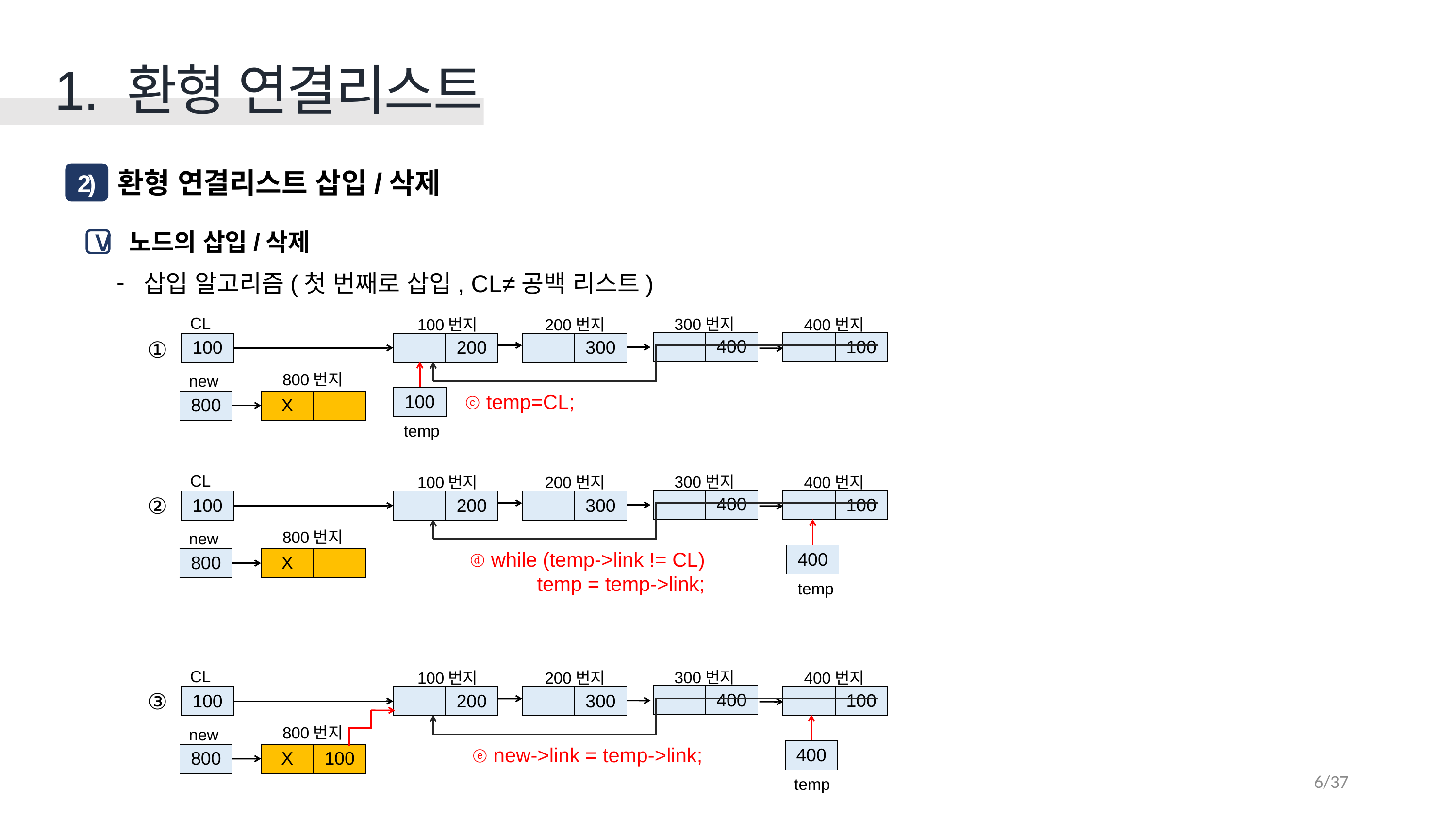

1. 환형 연결리스트

 환형 연결리스트 삽입/삭제
2)
 노드의 삽입/삭제

삽입 알고리즘(첫 번째로 삽입, CL≠공백 리스트)

V
CL
300번지
400번지
100번지
200번지
①
|  | 400 |
| --- | --- |
|  | 100 |
| --- | --- |
| 100 |
| --- |
|  | 200 |
| --- | --- |
|  | 300 |
| --- | --- |
800번지
new
ⓒ temp=CL;
| 100 |
| --- |
| X |  |
| --- | --- |
| 800 |
| --- |
temp
CL
300번지
400번지
100번지
200번지
②
|  | 400 |
| --- | --- |
|  | 100 |
| --- | --- |
| 100 |
| --- |
|  | 200 |
| --- | --- |
|  | 300 |
| --- | --- |
800번지
new
ⓓ while (temp->link != CL)
            temp = temp->link;
| 400 |
| --- |
| X |  |
| --- | --- |
| 800 |
| --- |
temp
CL
300번지
400번지
100번지
200번지
③
|  | 400 |
| --- | --- |
|  | 100 |
| --- | --- |
| 100 |
| --- |
|  | 200 |
| --- | --- |
|  | 300 |
| --- | --- |
800번지
new
ⓔ new->link = temp->link;
| 400 |
| --- |
| X | 100 |
| --- | --- |
| 800 |
| --- |
6/37
temp